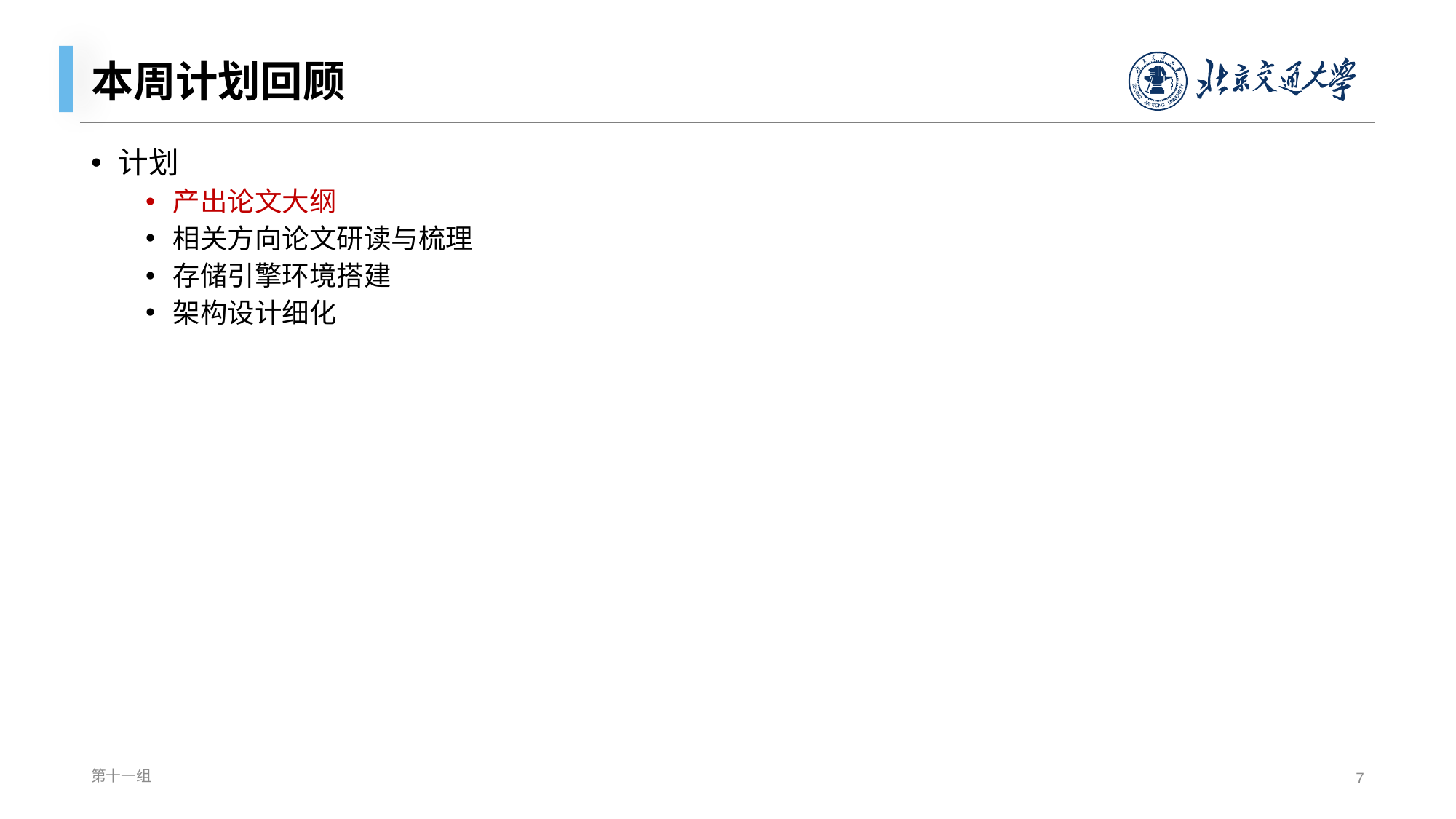

# 本周计划回顾
计划
产出论文大纲
相关方向论文研读与梳理
存储引擎环境搭建
架构设计细化

第十一组
7